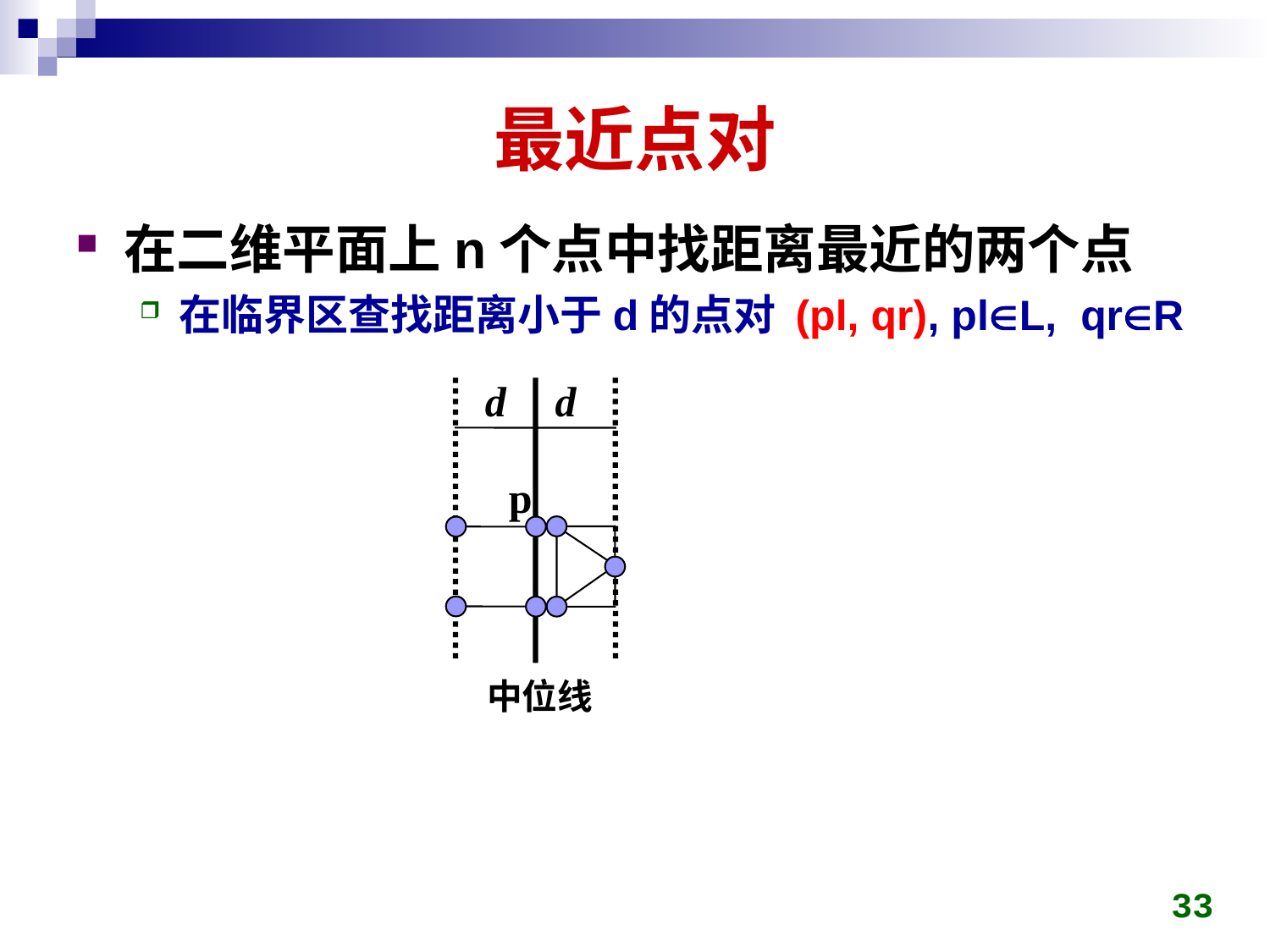

# 最近点对
在二维平面上n个点中找距离最近的两个点
在临界区查找距离小于d的点对 (pl, qr), pl∈L,  qr∈R

d
d

p

中位线
33